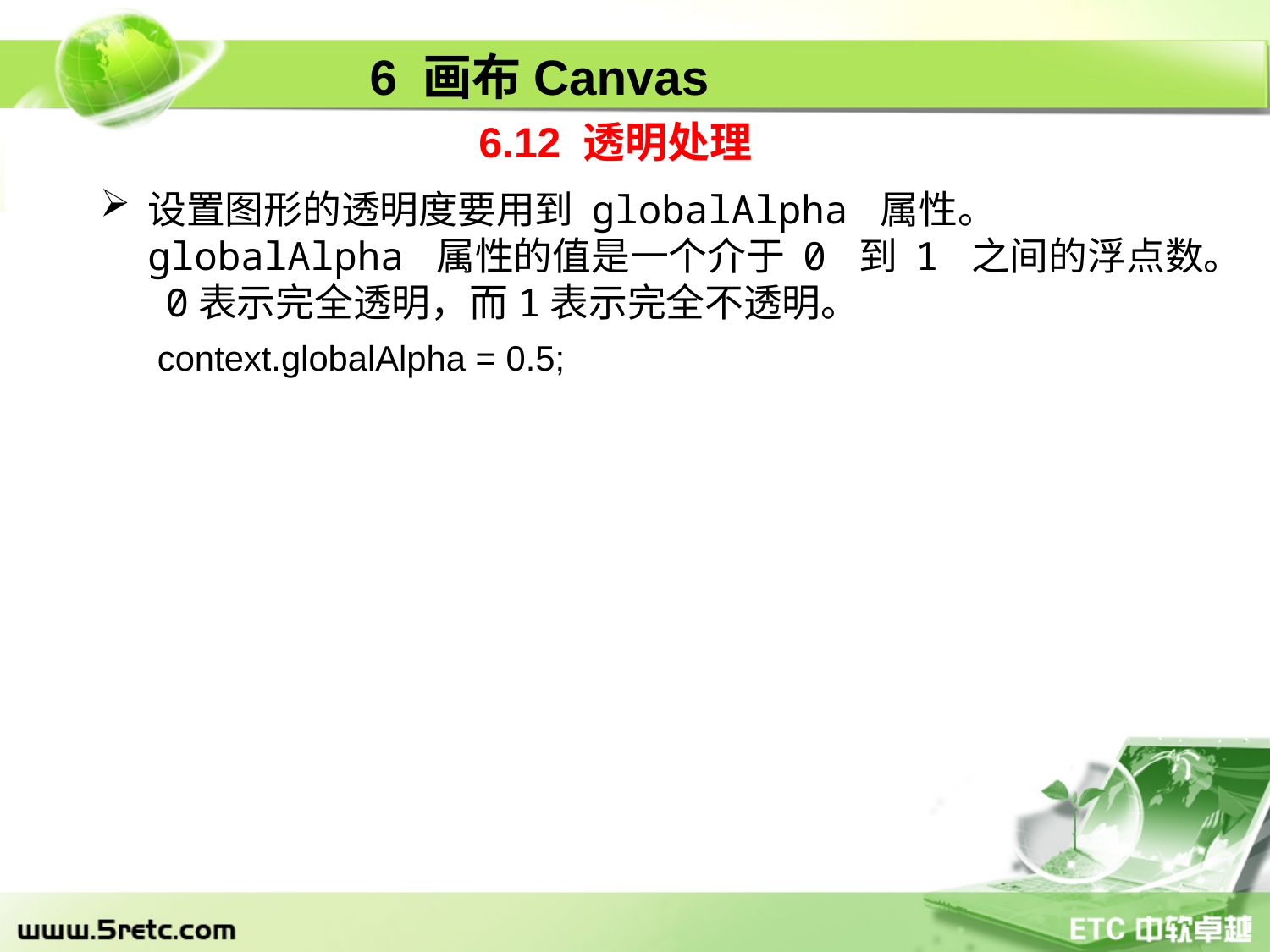

6 画布Canvas

6.12 透明处理
设置图形的透明度要用到 globalAlpha 属性。 globalAlpha 属性的值是一个介于 0 到 1 之间的浮点数。 0表示完全透明，而1表示完全不透明。
	 context.globalAlpha = 0.5;